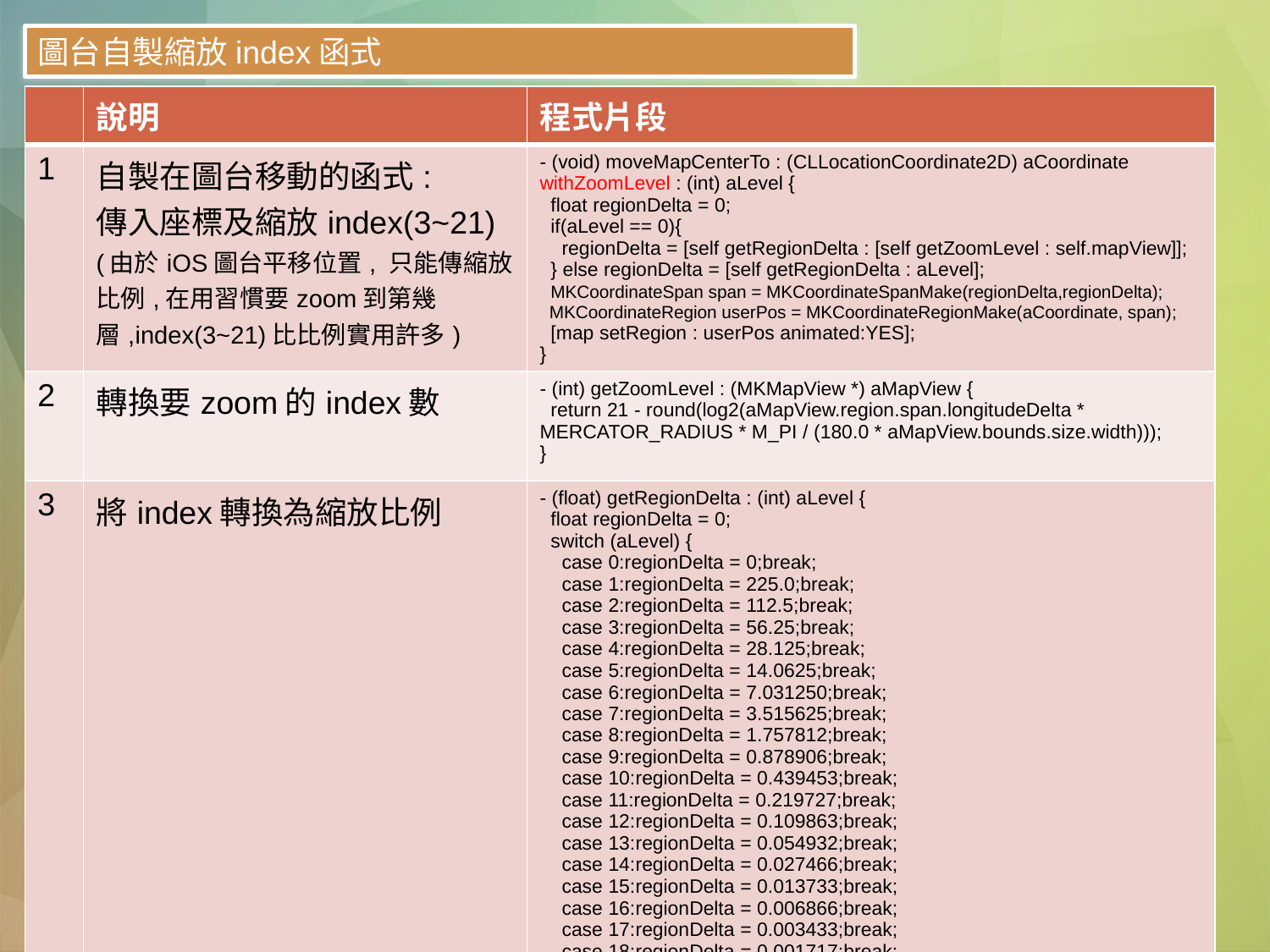

圖台自製縮放index函式
|  | 說明 | 程式片段 |
| --- | --- | --- |
| 1 | 自製在圖台移動的函式: 傳入座標及縮放index(3~21) (由於iOS圖台平移位置, 只能傳縮放比例,在用習慣要zoom到第幾層,index(3~21)比比例實用許多) | - (void) moveMapCenterTo : (CLLocationCoordinate2D) aCoordinate withZoomLevel : (int) aLevel { float regionDelta = 0; if(aLevel == 0){ regionDelta = [self getRegionDelta : [self getZoomLevel : self.mapView]]; } else regionDelta = [self getRegionDelta : aLevel]; MKCoordinateSpan span = MKCoordinateSpanMake(regionDelta,regionDelta); MKCoordinateRegion userPos = MKCoordinateRegionMake(aCoordinate, span); [map setRegion : userPos animated:YES]; } |
| 2 | 轉換要zoom的index數 | - (int) getZoomLevel : (MKMapView \*) aMapView { return 21 - round(log2(aMapView.region.span.longitudeDelta \* MERCATOR\_RADIUS \* M\_PI / (180.0 \* aMapView.bounds.size.width))); } |
| 3 | 將index轉換為縮放比例 | - (float) getRegionDelta : (int) aLevel { float regionDelta = 0; switch (aLevel) { case 0:regionDelta = 0;break; case 1:regionDelta = 225.0;break; case 2:regionDelta = 112.5;break; case 3:regionDelta = 56.25;break; case 4:regionDelta = 28.125;break; case 5:regionDelta = 14.0625;break; case 6:regionDelta = 7.031250;break; case 7:regionDelta = 3.515625;break; case 8:regionDelta = 1.757812;break; case 9:regionDelta = 0.878906;break; case 10:regionDelta = 0.439453;break; case 11:regionDelta = 0.219727;break; case 12:regionDelta = 0.109863;break; case 13:regionDelta = 0.054932;break; case 14:regionDelta = 0.027466;break; case 15:regionDelta = 0.013733;break; case 16:regionDelta = 0.006866;break; case 17:regionDelta = 0.003433;break; case 18:regionDelta = 0.001717;break; case 19:regionDelta = 0.000858;break; default:regionDelta = 0;break;} return regionDelta;} |